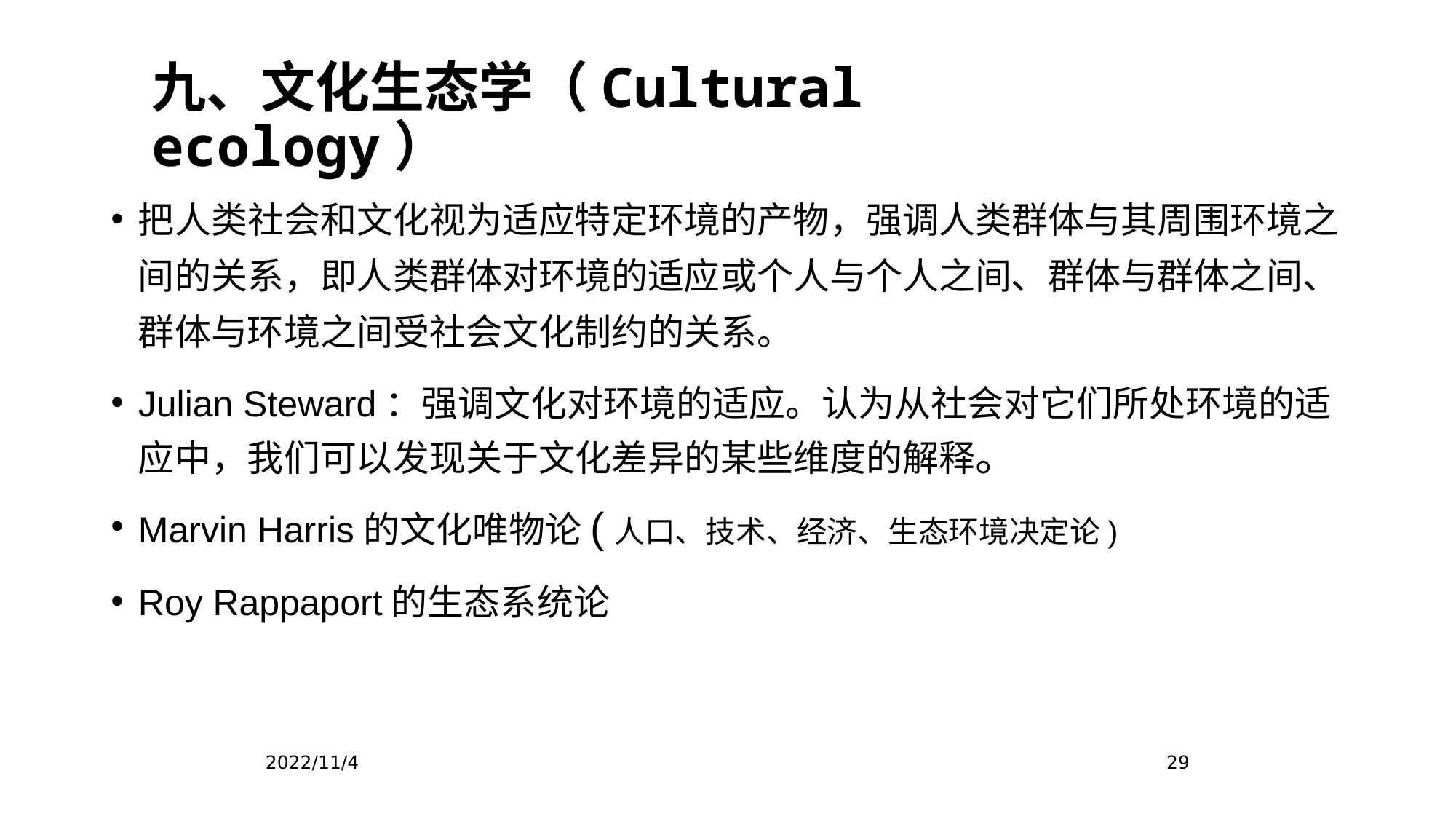

九、文化生态学（Cultural ecology）
把人类社会和文化视为适应特定环境的产物，强调人类群体与其周围环境之间的关系，即人类群体对环境的适应或个人与个人之间、群体与群体之间、群体与环境之间受社会文化制约的关系。
Julian Steward：强调文化对环境的适应。认为从社会对它们所处环境的适应中，我们可以发现关于文化差异的某些维度的解释。
Marvin Harris的文化唯物论(人口、技术、经济、生态环境决定论)
Roy Rappaport的生态系统论
2022/11/4
29